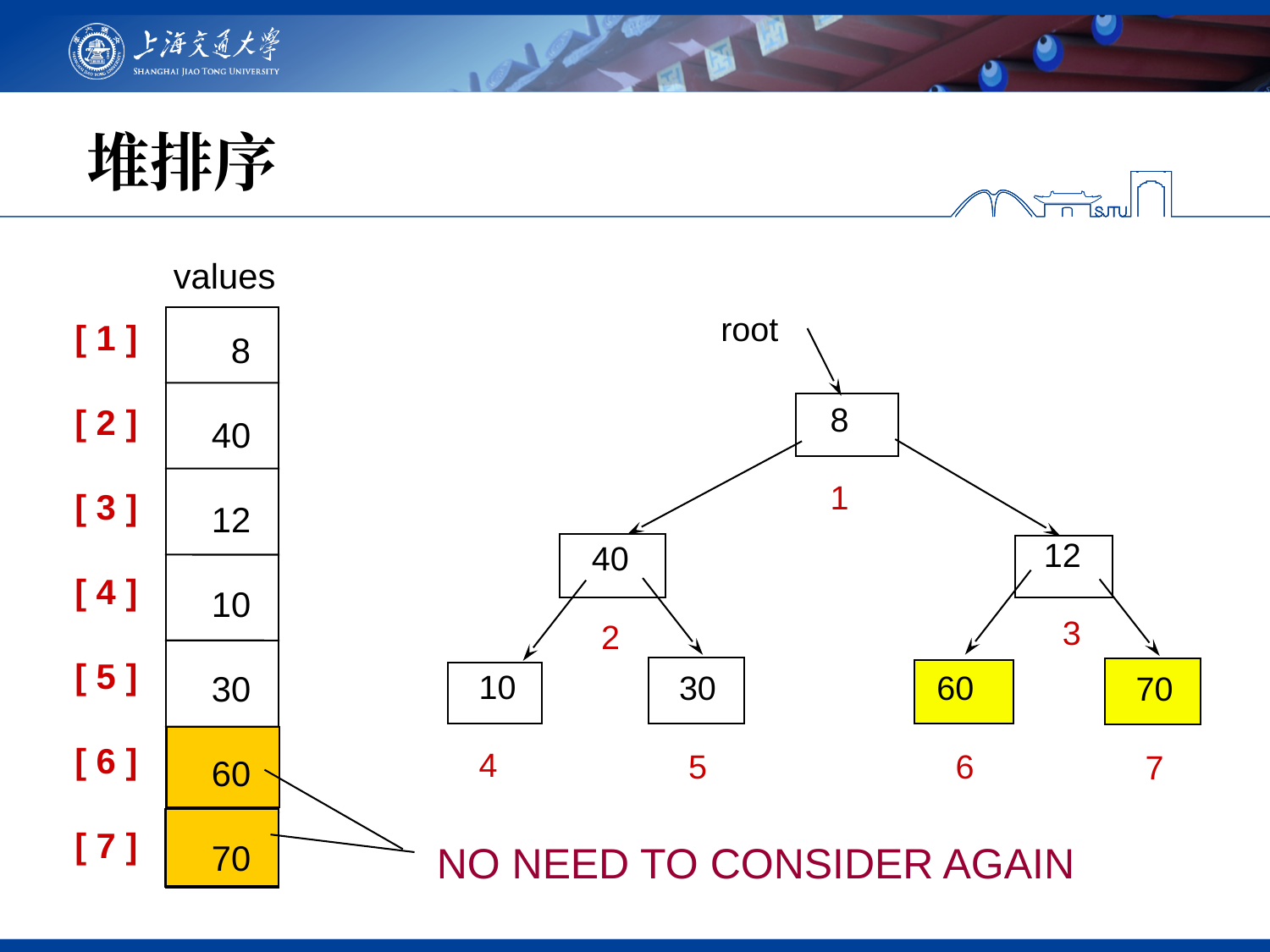

# 堆排序

[ 1 ]

[ 2 ]

[ 3 ]

[ 4 ]

[ 5 ]

[ 6 ]

[ 7 ]
values

  root

  8

40

12

10

30

60

70

 8

 1

12

  3
 40

  2

30

 5

10

4
 60

   6

70

 7

NO NEED TO CONSIDER AGAIN